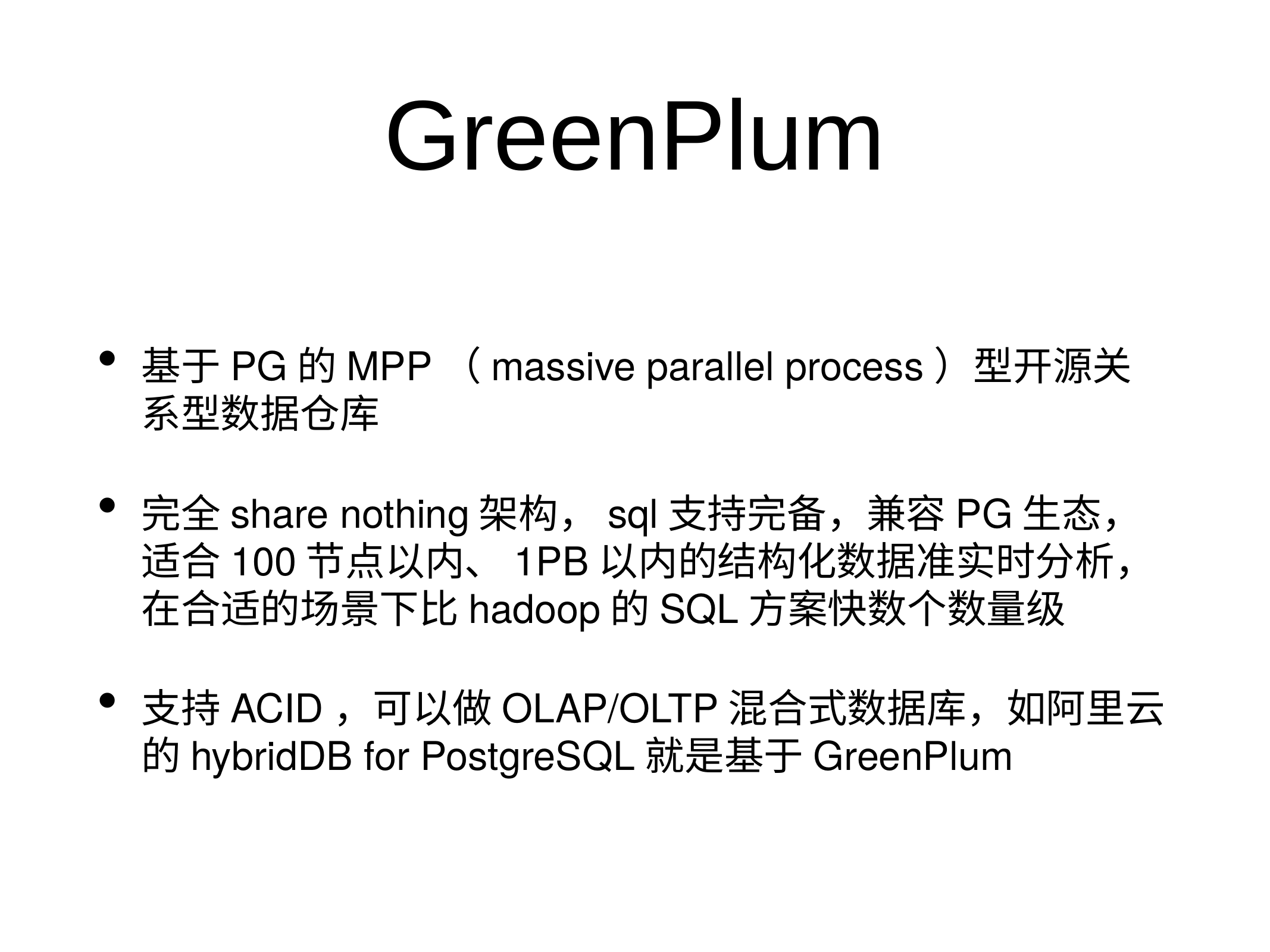

# GreenPlum
基于PG的MPP（massive parallel process）型开源关系型数据仓库
完全share nothing架构，sql支持完备，兼容PG生态，适合100节点以内、1PB以内的结构化数据准实时分析，在合适的场景下比hadoop的SQL方案快数个数量级
支持ACID，可以做OLAP/OLTP混合式数据库，如阿里云的hybridDB for PostgreSQL就是基于GreenPlum